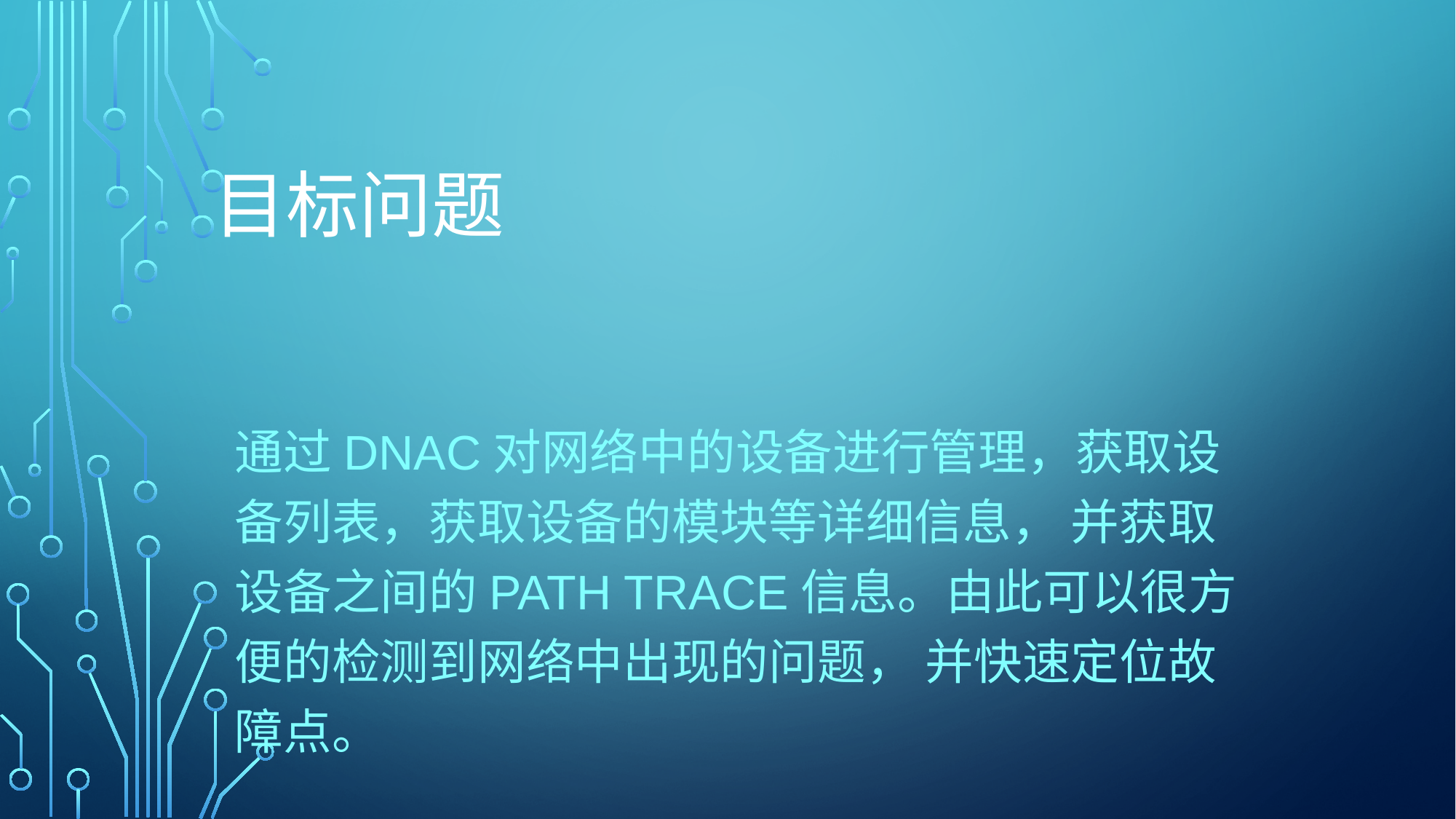

# 目标问题
通过DNAC对网络中的设备进行管理，获取设备列表，获取设备的模块等详细信息， 并获取设备之间的PATH TRACE信息。由此可以很方便的检测到网络中出现的问题， 并快速定位故障点。